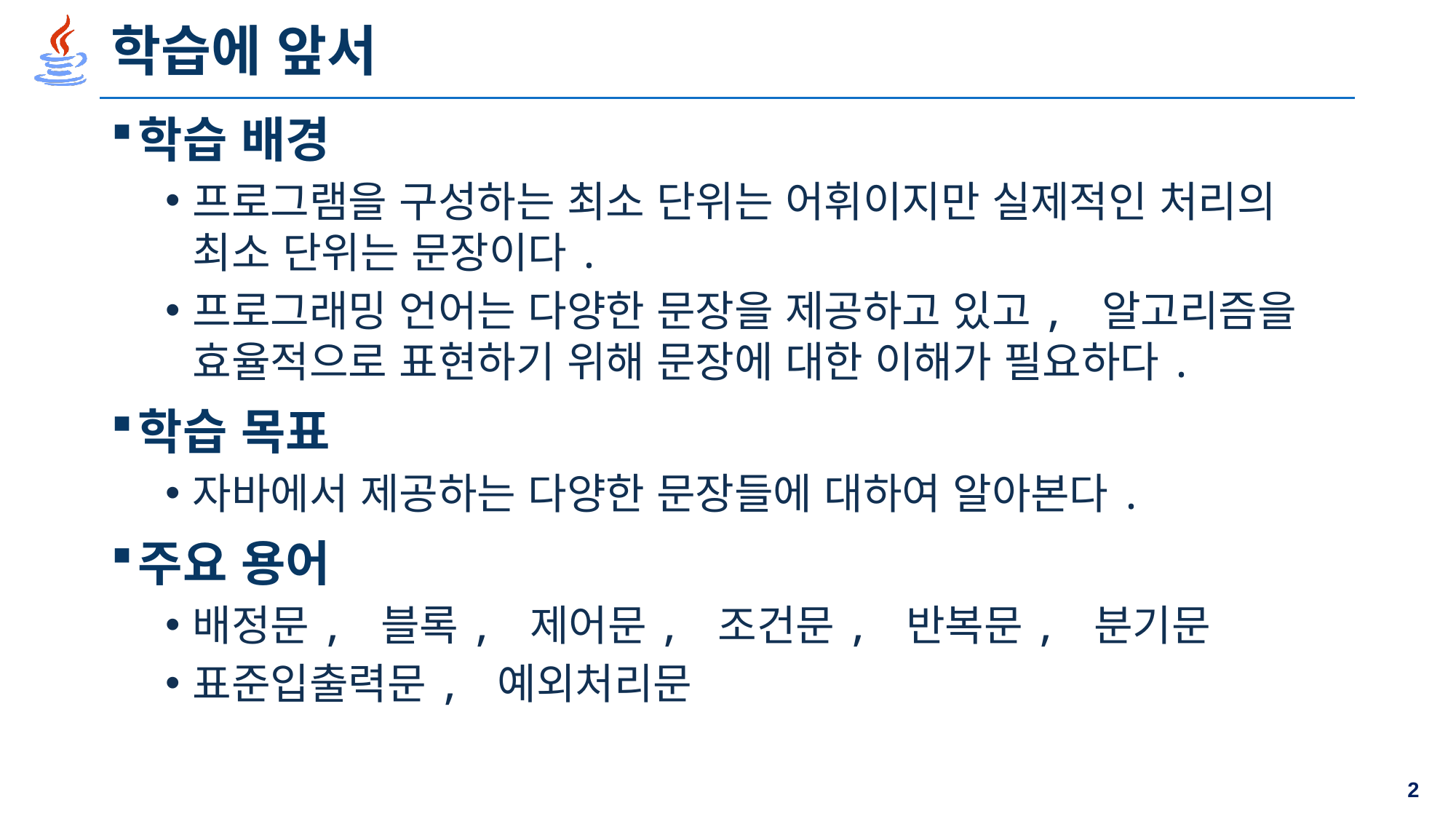

# 학습에 앞서
학습 배경
프로그램을 구성하는 최소 단위는 어휘이지만 실제적인 처리의 최소 단위는 문장이다.
프로그래밍 언어는 다양한 문장을 제공하고 있고, 알고리즘을 효율적으로 표현하기 위해 문장에 대한 이해가 필요하다.
학습 목표
자바에서 제공하는 다양한 문장들에 대하여 알아본다.
주요 용어
배정문, 블록, 제어문, 조건문, 반복문, 분기문
표준입출력문, 예외처리문
2